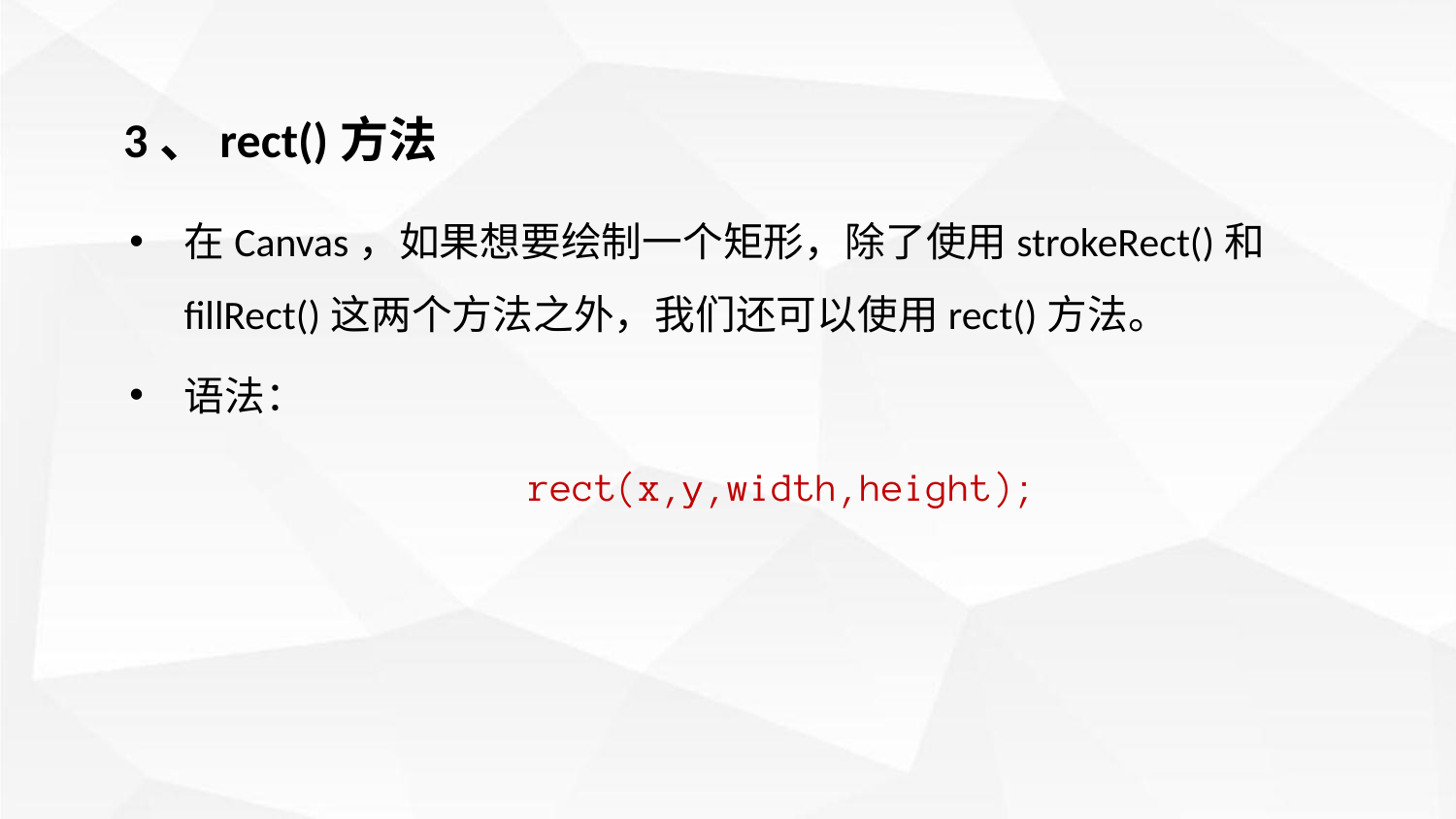

3、rect()方法
在Canvas，如果想要绘制一个矩形，除了使用strokeRect()和fillRect()这两个方法之外，我们还可以使用rect()方法。
语法：
rect(x,y,width,height);